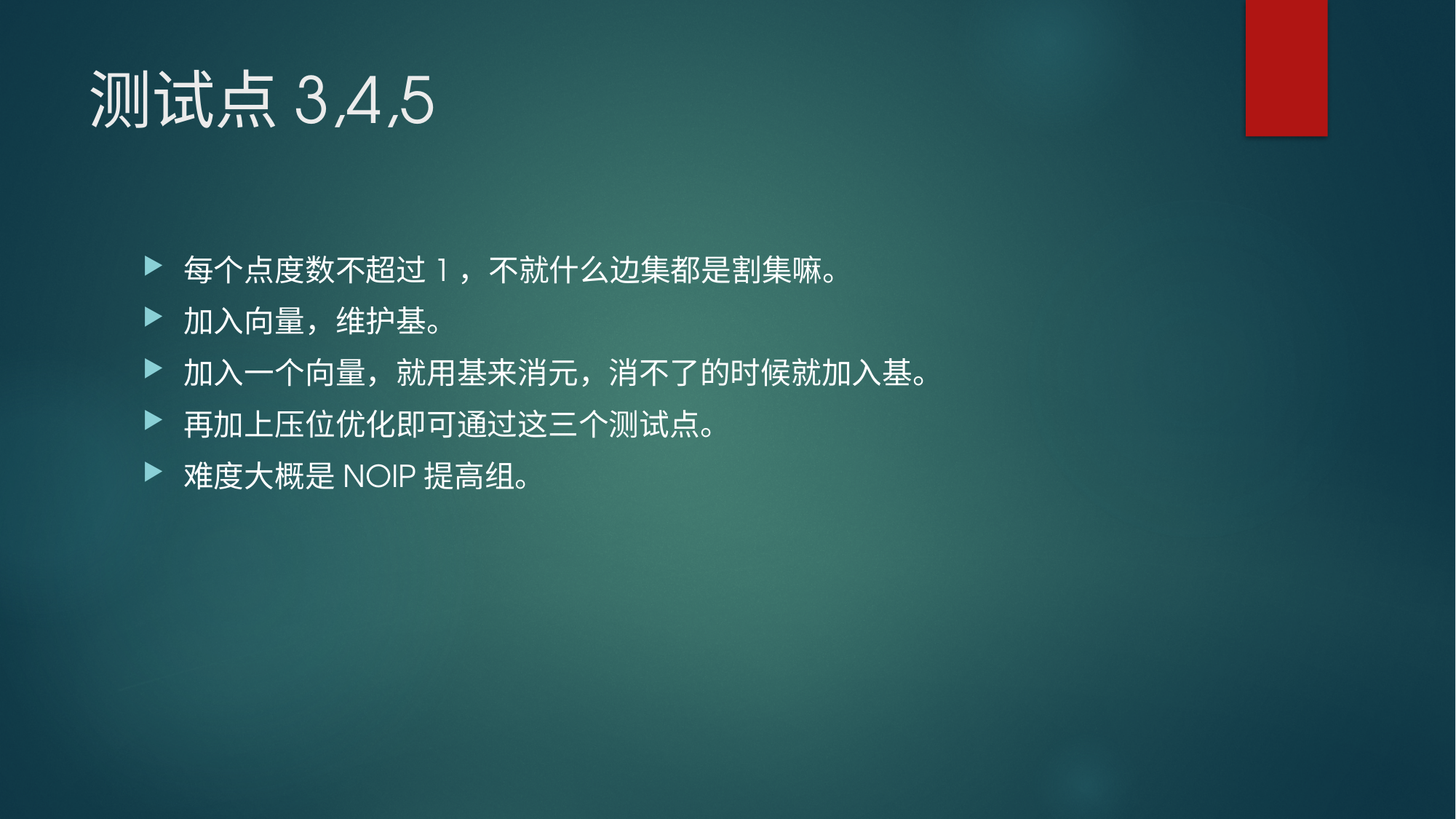

# 测试点3,4,5
每个点度数不超过1，不就什么边集都是割集嘛。
加入向量，维护基。
加入一个向量，就用基来消元，消不了的时候就加入基。
再加上压位优化即可通过这三个测试点。
难度大概是NOIP提高组。